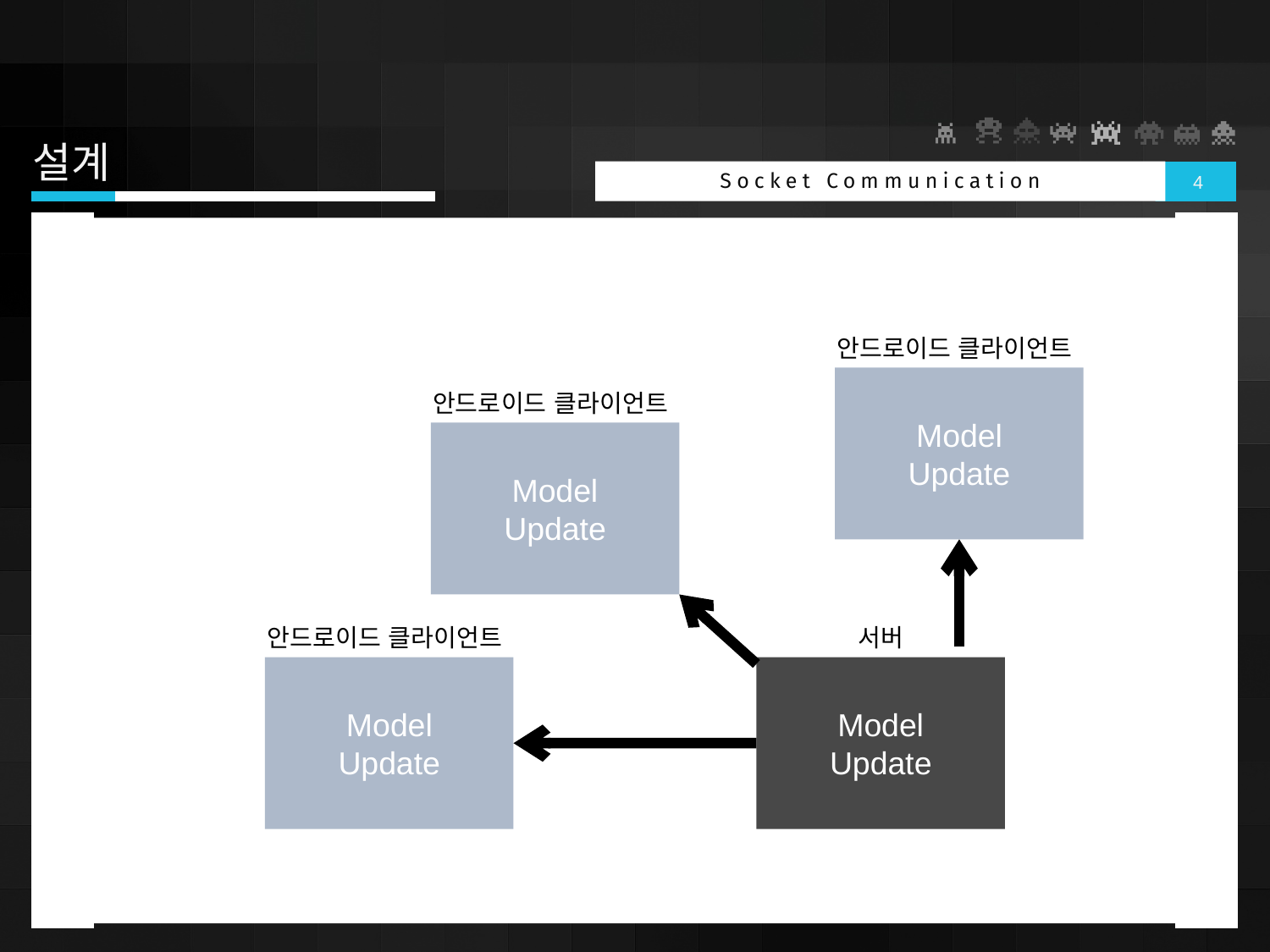

# 설계
Socket Communication
4

안드로이드 클라이언트
Model
Update
안드로이드 클라이언트
Model
Update
안드로이드 클라이언트
서버
Model
Update
Model
Update